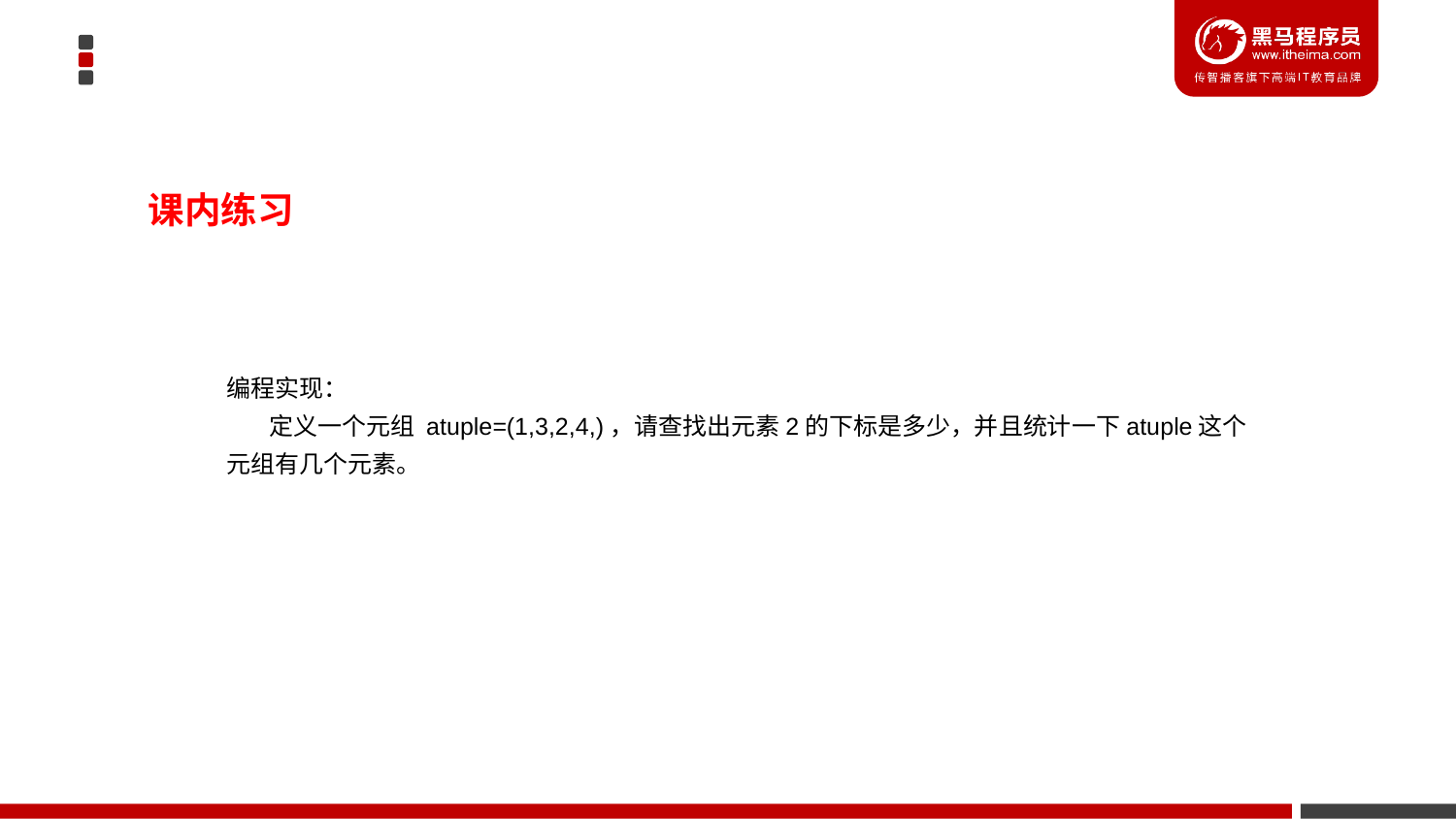

课内练习
编程实现：
       定义一个元组 atuple=(1,3,2,4,)，请查找出元素2的下标是多少，并且统计一下atuple这个元组有几个元素。